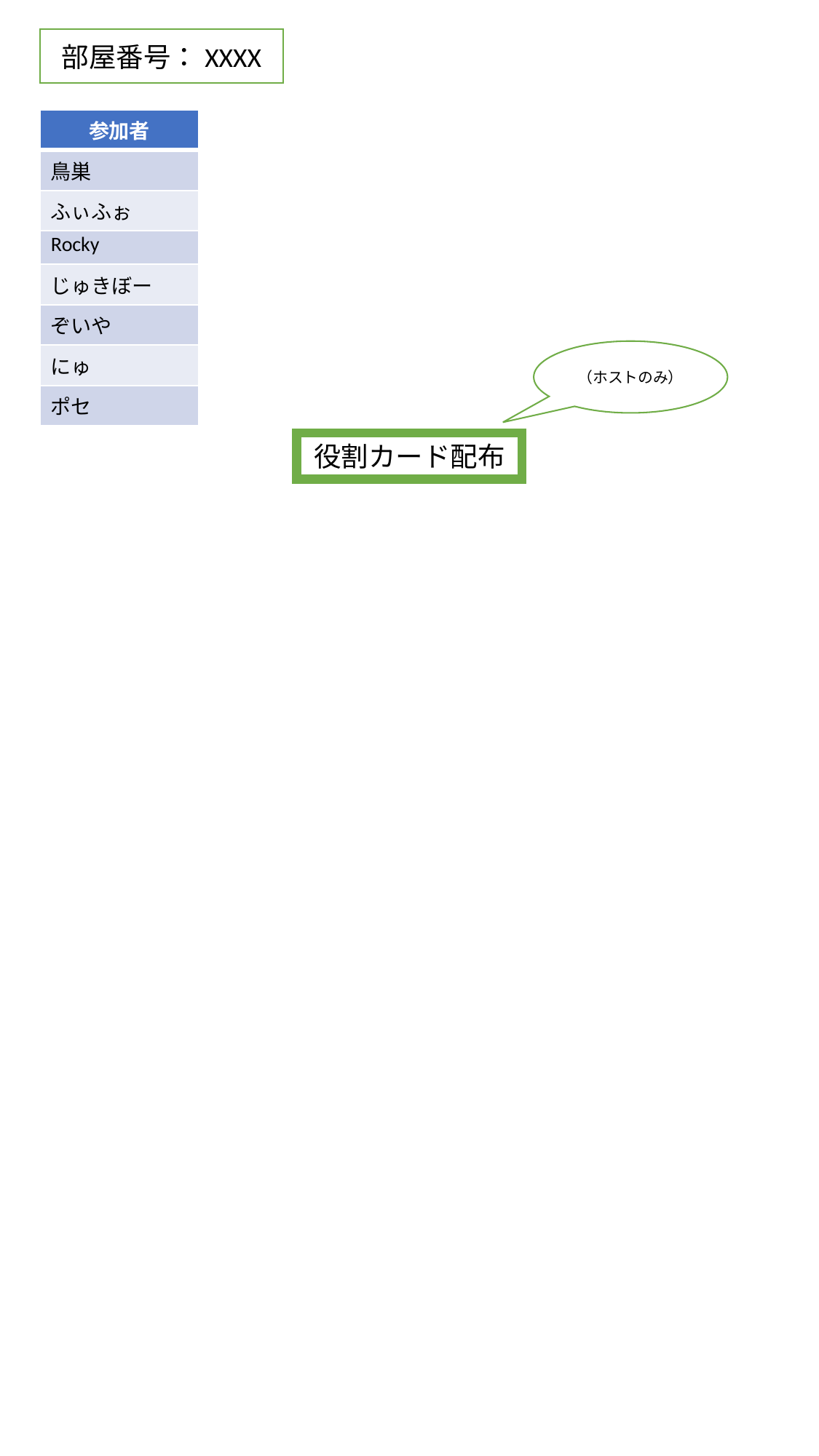

部屋番号：XXXX
| 参加者 |
| --- |
| 鳥巣 |
| ふぃふぉ |
| Rocky |
| じゅきぼー |
| ぞいや |
| にゅ |
| ポセ |
（ホストのみ）
役割カード配布